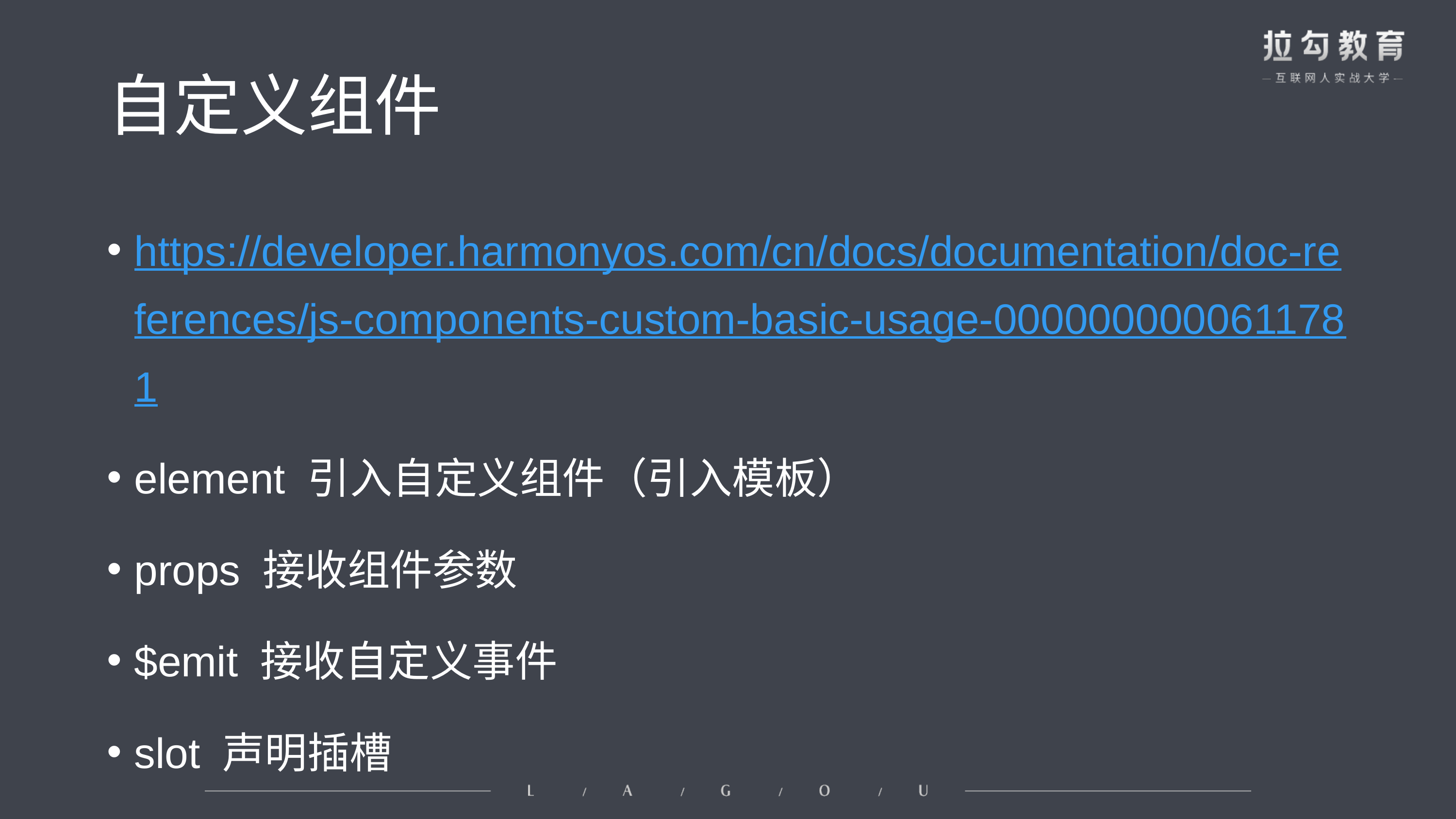

# 自定义组件
https://developer.harmonyos.com/cn/docs/documentation/doc-references/js-components-custom-basic-usage-0000000000611781
element 引入自定义组件（引入模板）
props 接收组件参数
$emit 接收自定义事件
slot 声明插槽